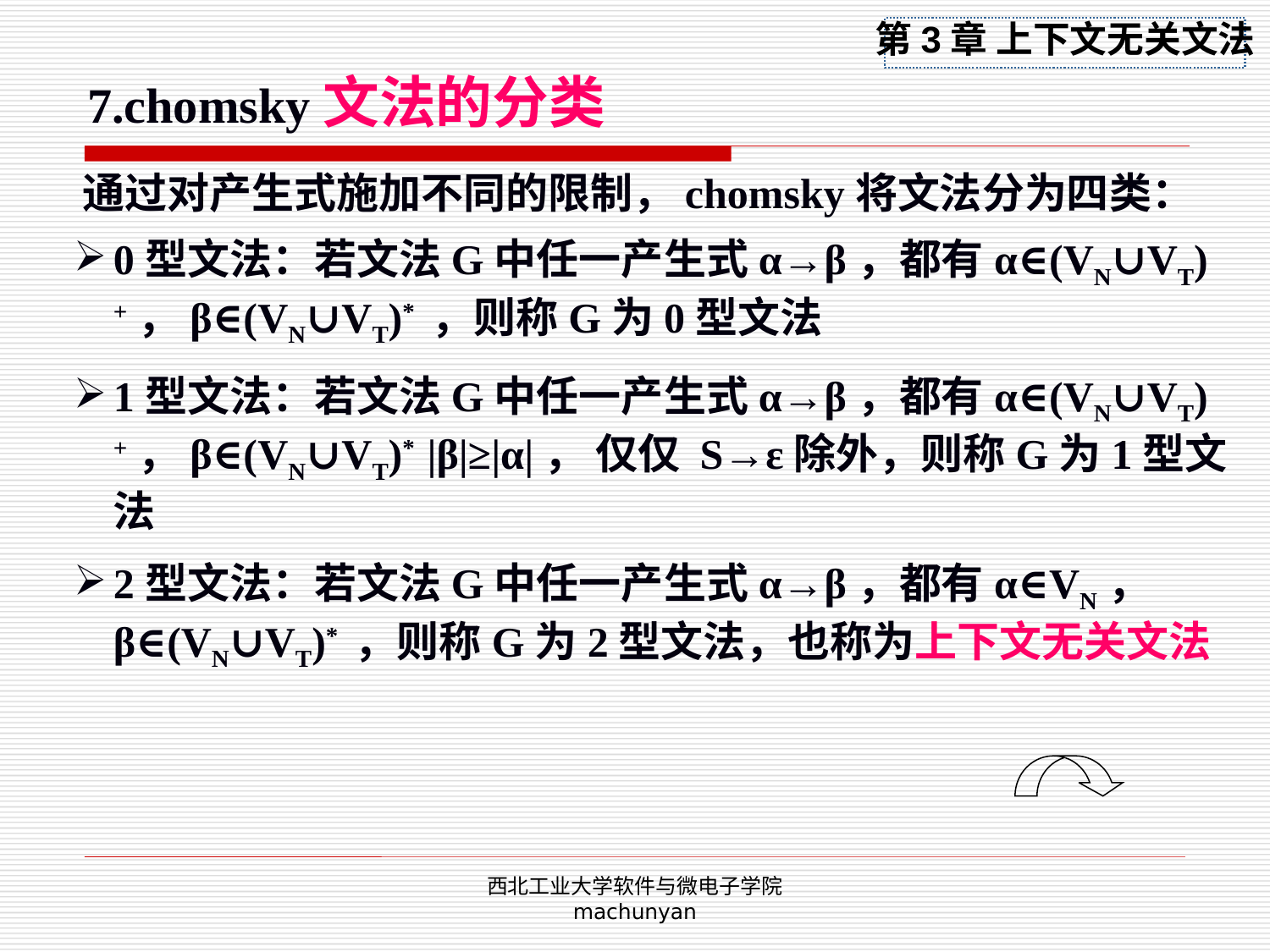

7.chomsky文法的分类
通过对产生式施加不同的限制，chomsky将文法分为四类：
0型文法：若文法G中任一产生式α→β，都有α∈(VN∪VT)+，β∈(VN∪VT)* ，则称G为0型文法
1型文法：若文法G中任一产生式α→β，都有α∈(VN∪VT)+，β∈(VN∪VT)*  |β|≥|α|， 仅仅 S→ε除外，则称G为1型文法
2型文法：若文法G中任一产生式α→β，都有α∈VN， β∈(VN∪VT)* ，则称G为2型文法，也称为上下文无关文法

西北工业大学软件与微电子学院 machunyan
43